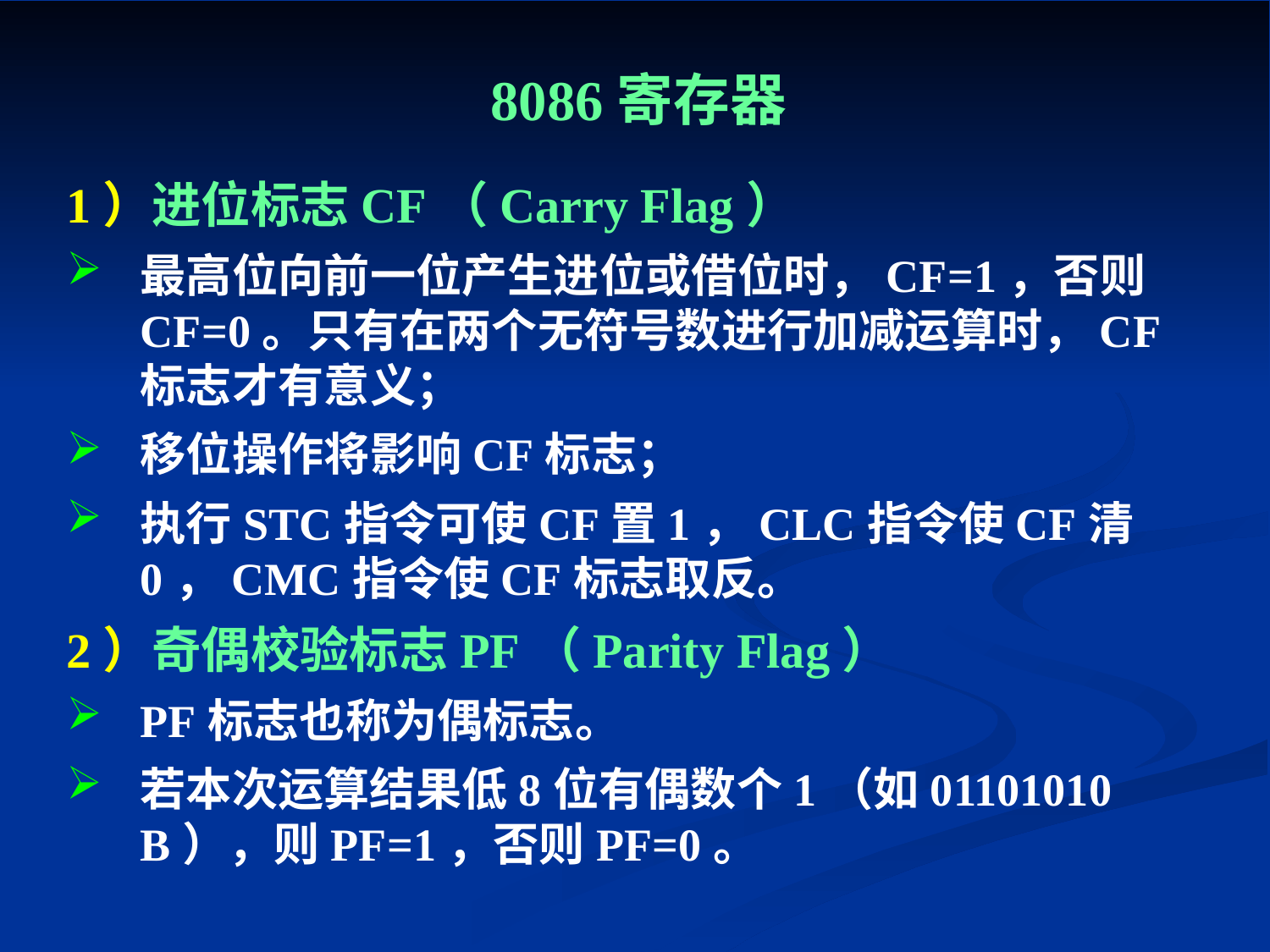

# 8086寄存器
1）进位标志CF（Carry Flag）
最高位向前一位产生进位或借位时，CF=1，否则CF=0。只有在两个无符号数进行加减运算时，CF标志才有意义；
移位操作将影响CF标志；
执行STC指令可使CF置1，CLC指令使CF清0，CMC指令使CF标志取反。
2）奇偶校验标志PF（Parity Flag）
PF标志也称为偶标志。
若本次运算结果低8位有偶数个1（如01101010B），则PF=1，否则PF=0。